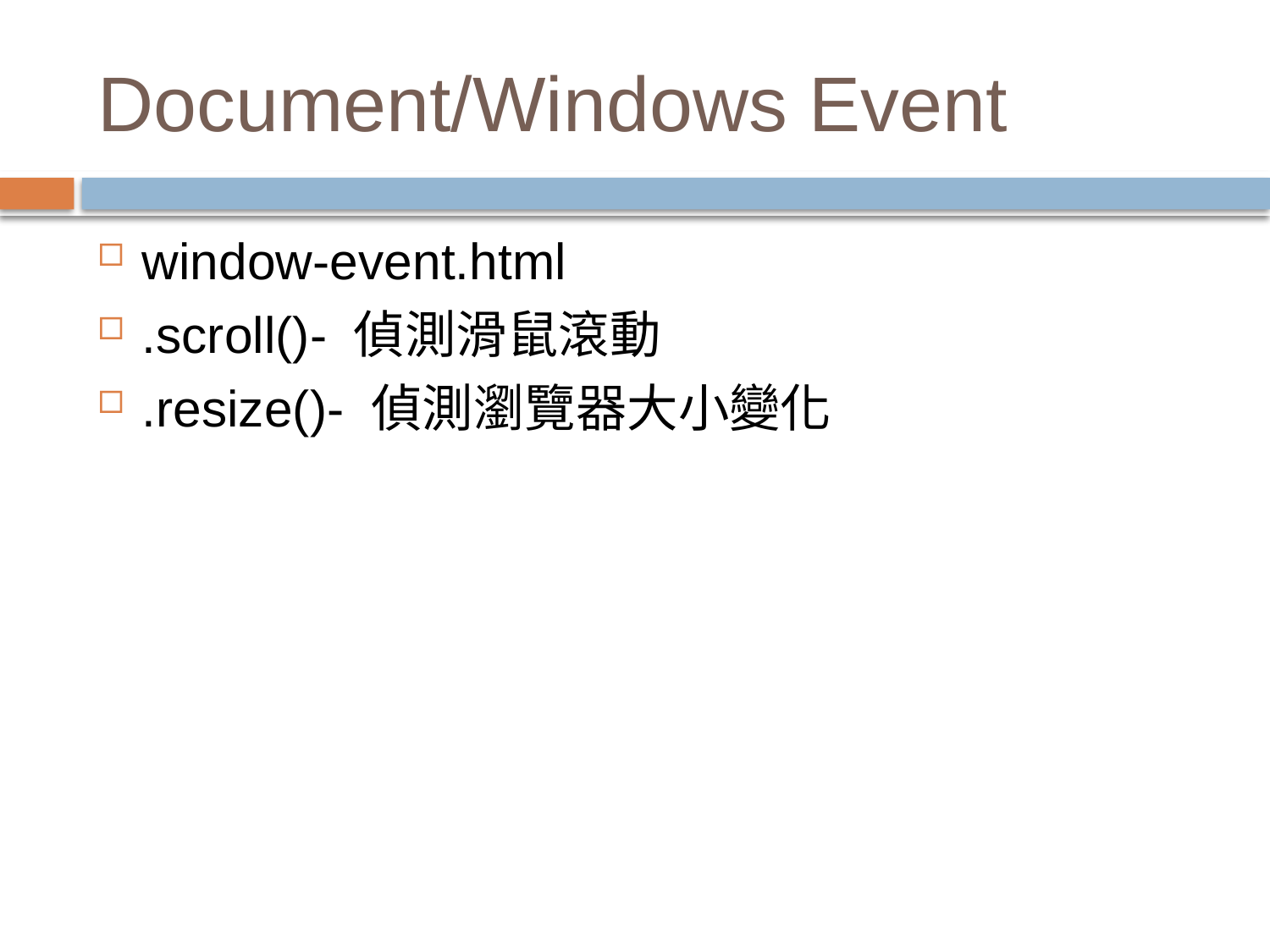

# Document/Windows Event
window-event.html
.scroll()- 偵測滑鼠滾動
.resize()- 偵測瀏覽器大小變化